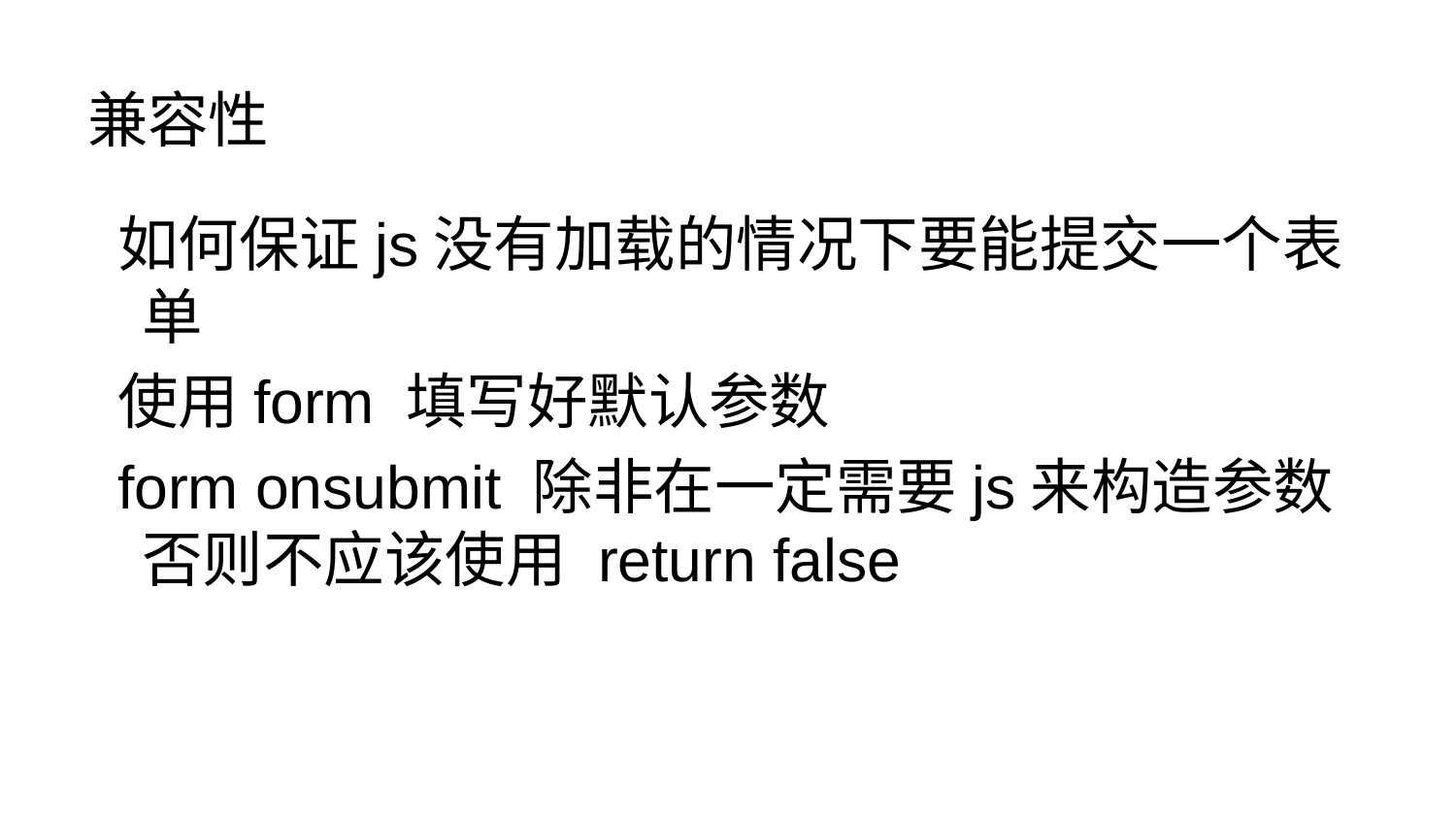

# 兼容性
如何保证js没有加载的情况下要能提交一个表单
使用form 填写好默认参数
form onsubmit 除非在一定需要js来构造参数 否则不应该使用 return false